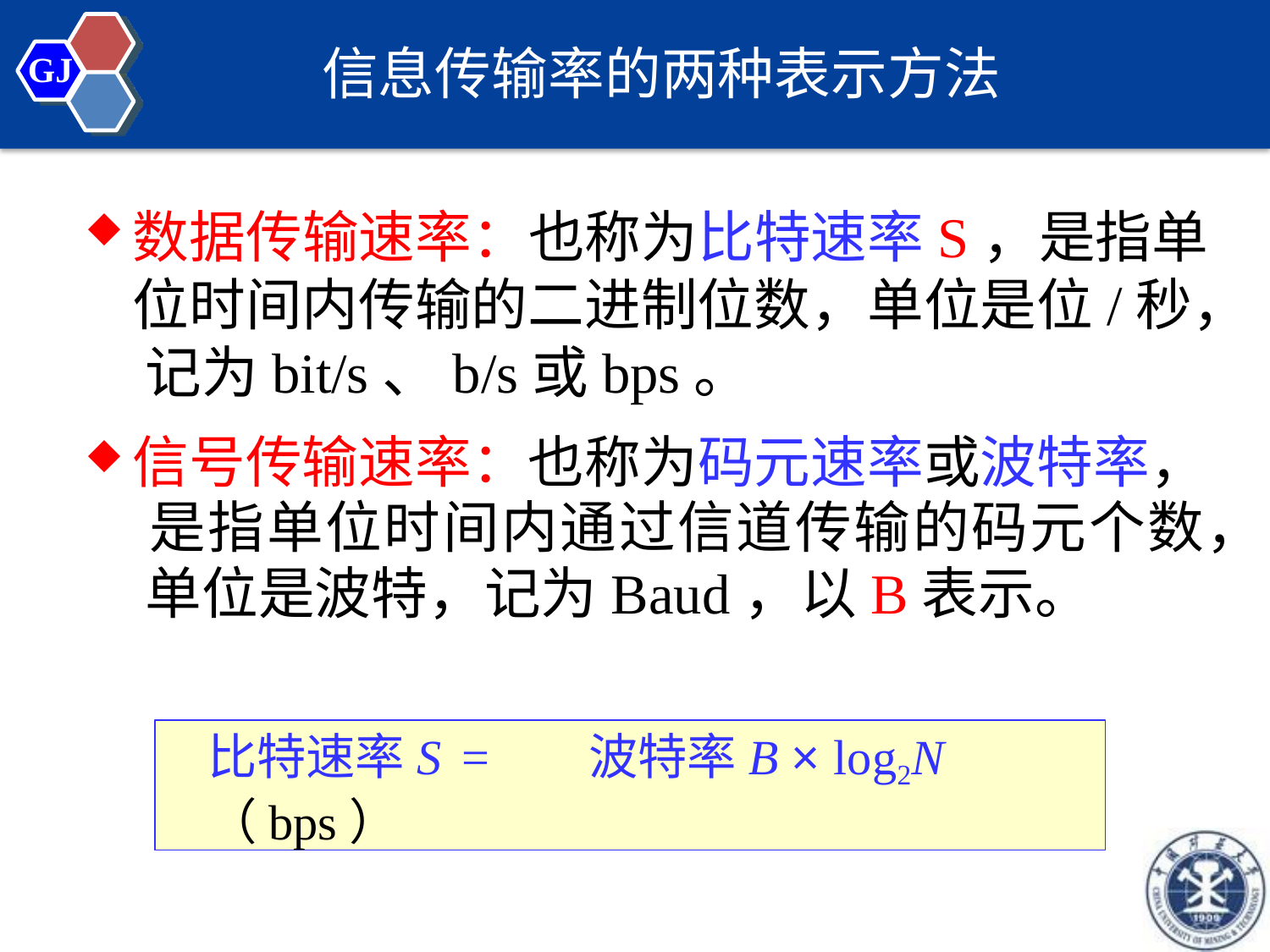

# 信息传输率的两种表示方法
GJ
数据传输速率：也称为比特速率S，是指单 位时间内传输的二进制位数，单位是位/秒， 记为bit/s、b/s或bps。
信号传输速率：也称为码元速率或波特率，  是指单位时间内通过信道传输的码元个数， 单位是波特，记为Baud，以B表示。
比特速率S	=	波特率B × log2N	（bps）